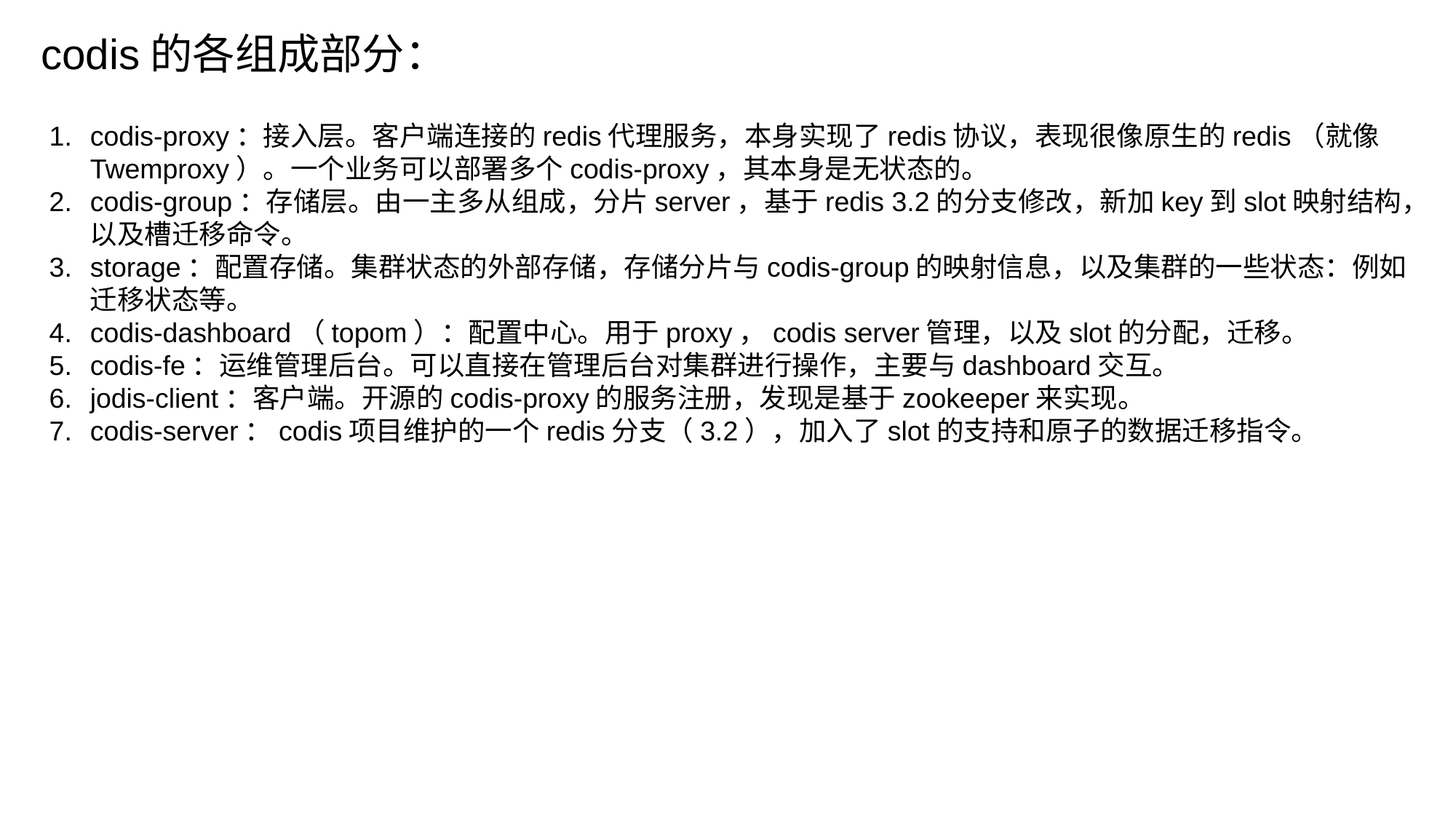

codis的各组成部分：
codis-proxy：接入层。客户端连接的redis代理服务，本身实现了redis协议，表现很像原生的redis（就像Twemproxy）。一个业务可以部署多个codis-proxy，其本身是无状态的。
codis-group：存储层。由一主多从组成，分片server，基于redis 3.2的分支修改，新加key到slot映射结构，以及槽迁移命令。
storage：配置存储。集群状态的外部存储，存储分片与codis-group的映射信息，以及集群的一些状态：例如迁移状态等。
codis-dashboard（topom）：配置中心。用于proxy，codis server管理，以及slot的分配，迁移。
codis-fe：运维管理后台。可以直接在管理后台对集群进行操作，主要与dashboard交互。
jodis-client：客户端。开源的codis-proxy的服务注册，发现是基于zookeeper来实现。
codis-server：codis项目维护的一个redis分支（3.2），加入了slot的支持和原子的数据迁移指令。